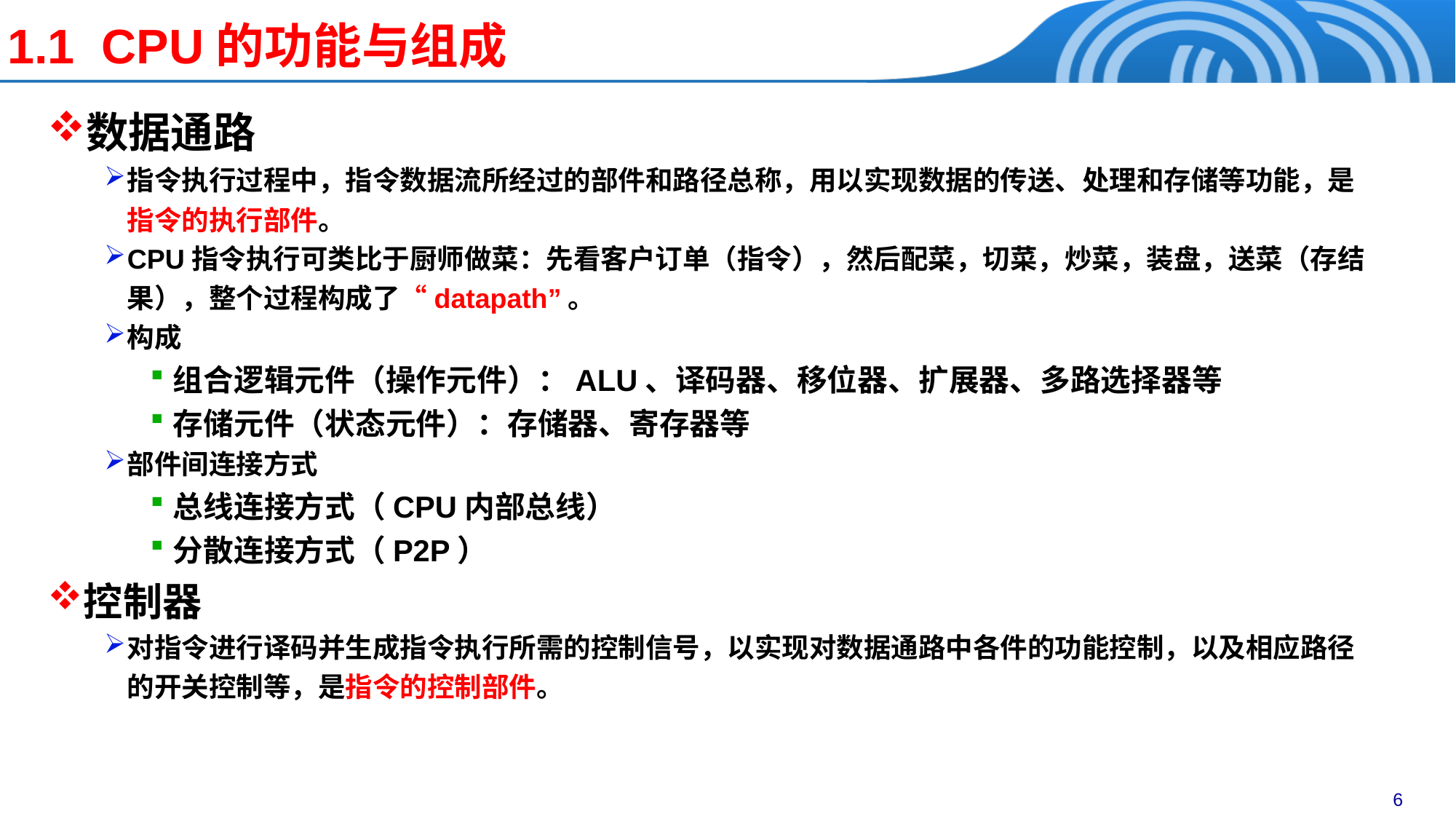

# 1.1  CPU的功能与组成
数据通路
指令执行过程中，指令数据流所经过的部件和路径总称，用以实现数据的传送、处理和存储等功能，是指令的执行部件。
CPU指令执行可类比于厨师做菜：先看客户订单（指令），然后配菜，切菜，炒菜，装盘，送菜（存结果），整个过程构成了“datapath”。
构成
组合逻辑元件（操作元件）：ALU、译码器、移位器、扩展器、多路选择器等
存储元件（状态元件）：存储器、寄存器等
部件间连接方式
总线连接方式（CPU内部总线）
分散连接方式（P2P）
控制器
对指令进行译码并生成指令执行所需的控制信号，以实现对数据通路中各件的功能控制，以及相应路径的开关控制等，是指令的控制部件。